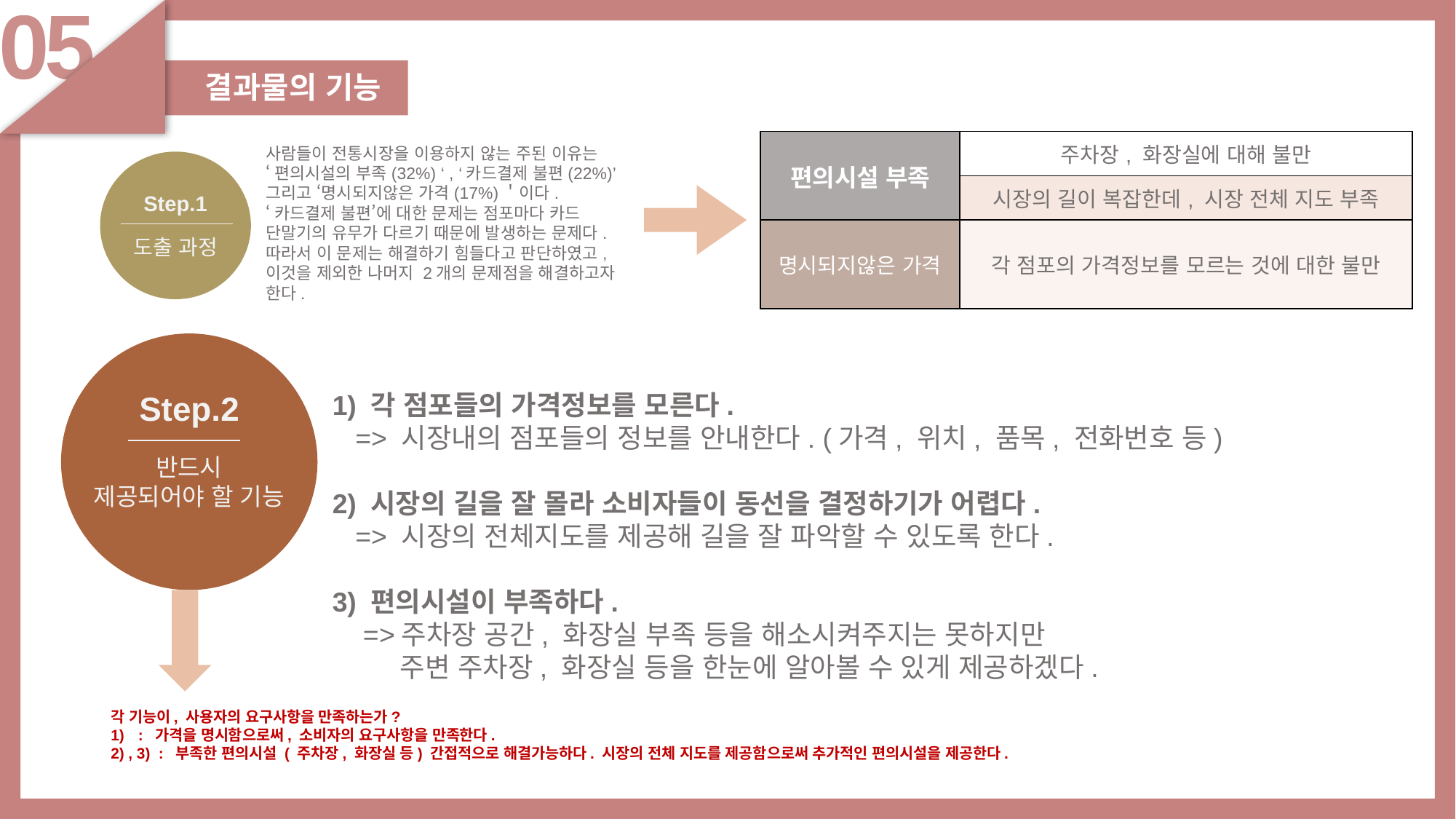

05

결과물의 기능
| 편의시설 부족 | 주차장, 화장실에 대해 불만 |
| --- | --- |
|  | 시장의 길이 복잡한데, 시장 전체 지도 부족 |
| 명시되지않은 가격 | 각 점포의 가격정보를 모르는 것에 대한 불만 |
사람들이 전통시장을 이용하지 않는 주된 이유는
‘편의시설의 부족(32%) ‘ , ‘카드결제 불편(22%)’
그리고 ‘명시되지않은 가격(17%)＇이다.
‘카드결제 불편’에 대한 문제는 점포마다 카드
단말기의 유무가 다르기 때문에 발생하는 문제다.
따라서 이 문제는 해결하기 힘들다고 판단하였고,
이것을 제외한 나머지 2개의 문제점을 해결하고자 한다.

Step.1
도출 과정

Step.2
반드시
제공되어야 할 기능
1) 각 점포들의 가격정보를 모른다.
   => 시장내의 점포들의 정보를 안내한다. (가격, 위치, 품목, 전화번호 등)

2) 시장의 길을 잘 몰라 소비자들이 동선을 결정하기가 어렵다.
   => 시장의 전체지도를 제공해 길을 잘 파악할 수 있도록 한다.

3) 편의시설이 부족하다.
    =>주차장 공간, 화장실 부족 등을 해소시켜주지는 못하지만
        주변 주차장, 화장실 등을 한눈에 알아볼 수 있게 제공하겠다.

각 기능이, 사용자의 요구사항을 만족하는가?
:  가격을 명시함으로써, 소비자의 요구사항을 만족한다.
2) , 3)  :  부족한 편의시설 ( 주차장, 화장실 등) 간접적으로 해결가능하다. 시장의 전체 지도를 제공함으로써 추가적인 편의시설을 제공한다.